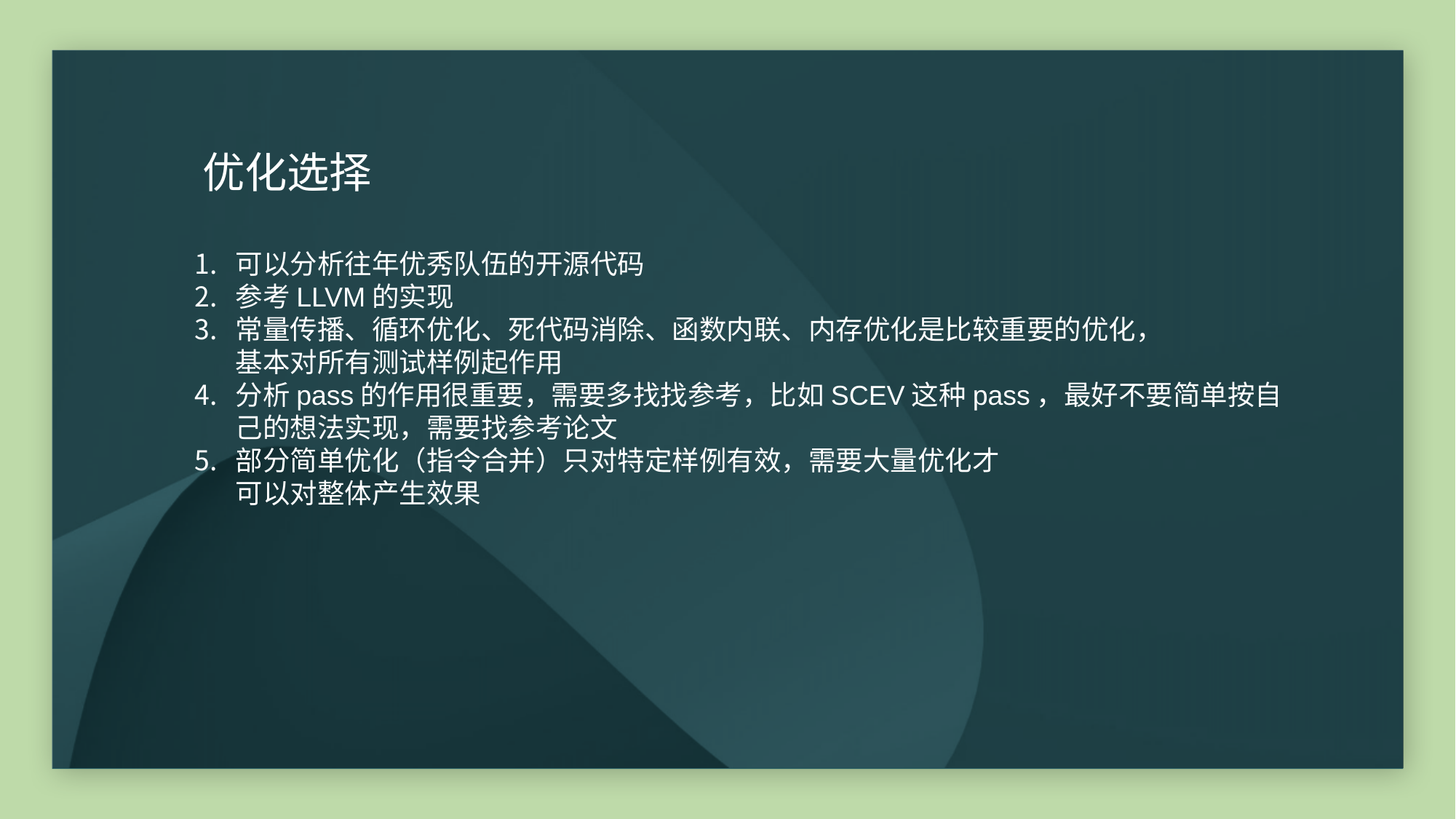

优化选择
可以分析往年优秀队伍的开源代码
参考LLVM的实现
常量传播、循环优化、死代码消除、函数内联、内存优化是比较重要的优化，
基本对所有测试样例起作用
分析pass的作用很重要，需要多找找参考，比如SCEV这种pass，最好不要简单按自
己的想法实现，需要找参考论文
部分简单优化（指令合并）只对特定样例有效，需要大量优化才
可以对整体产生效果